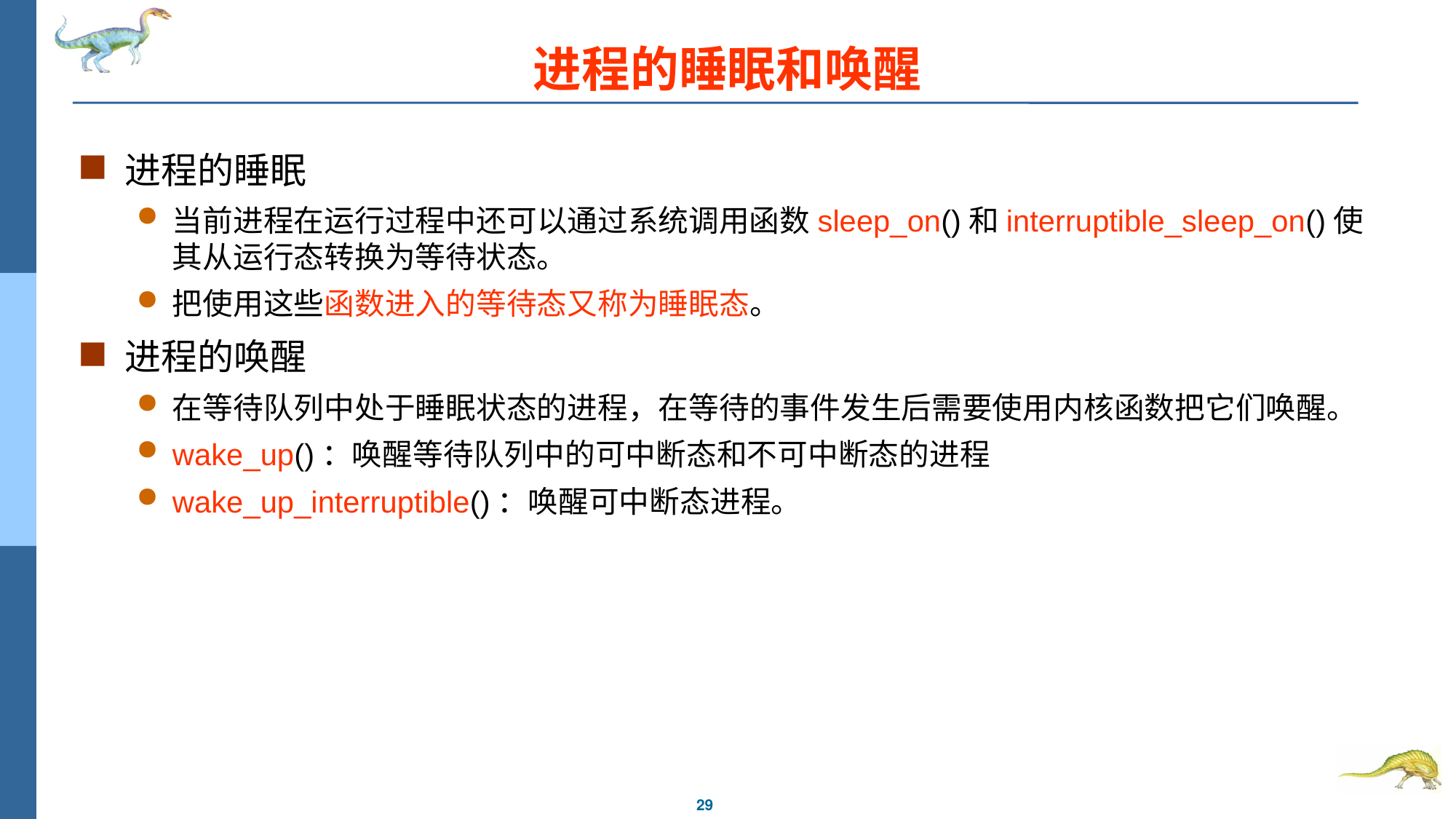

# 进程的睡眠和唤醒
进程的睡眠
当前进程在运行过程中还可以通过系统调用函数sleep_on()和interruptible_sleep_on()使其从运行态转换为等待状态。
把使用这些函数进入的等待态又称为睡眠态。
进程的唤醒
在等待队列中处于睡眠状态的进程，在等待的事件发生后需要使用内核函数把它们唤醒。
wake_up()：唤醒等待队列中的可中断态和不可中断态的进程
wake_up_interruptible()：唤醒可中断态进程。